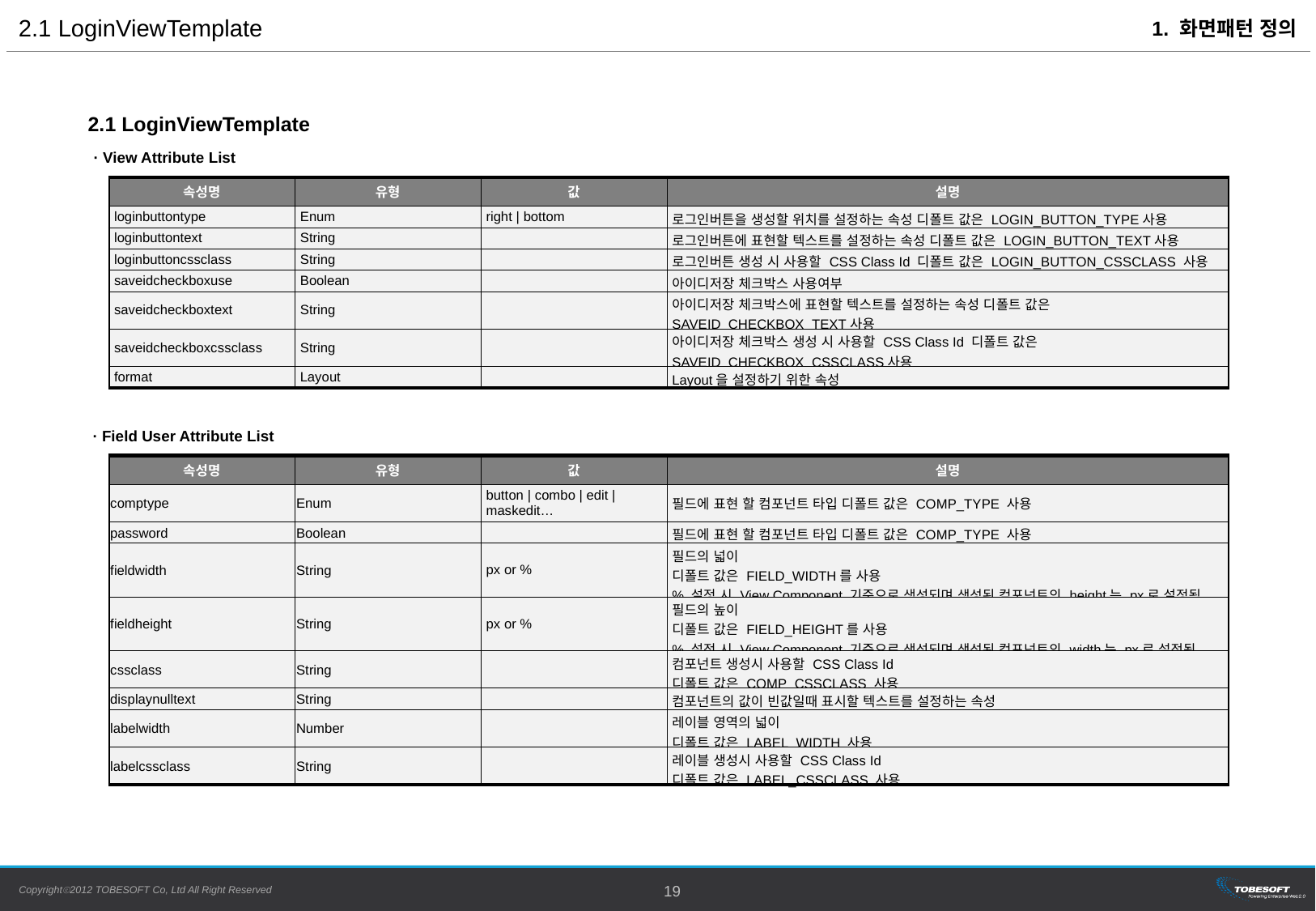

2.1 LoginViewTemplate
1. 화면패턴 정의
2.1 LoginViewTemplate
· View Attribute List
| 속성명 | 유형 | 값 | 설명 |
| --- | --- | --- | --- |
| loginbuttontype | Enum | right | bottom | 로그인버튼을 생성할 위치를 설정하는 속성 디폴트 값은 LOGIN\_BUTTON\_TYPE사용 |
| loginbuttontext | String |  | 로그인버튼에 표현할 텍스트를 설정하는 속성 디폴트 값은 LOGIN\_BUTTON\_TEXT사용 |
| loginbuttoncssclass | String |  | 로그인버튼 생성 시 사용할 CSS Class Id 디폴트 값은 LOGIN\_BUTTON\_CSSCLASS 사용 |
| saveidcheckboxuse | Boolean |  | 아이디저장 체크박스 사용여부 |
| saveidcheckboxtext | String |  | 아이디저장 체크박스에 표현할 텍스트를 설정하는 속성 디폴트 값은 SAVEID\_CHECKBOX\_TEXT사용 |
| saveidcheckboxcssclass | String |  | 아이디저장 체크박스 생성 시 사용할 CSS Class Id 디폴트 값은 SAVEID\_CHECKBOX\_CSSCLASS사용 |
| format | Layout |  | Layout을 설정하기 위한 속성 |
· Field User Attribute List
| 속성명 | 유형 | 값 | 설명 |
| --- | --- | --- | --- |
| comptype | Enum | button | combo | edit | maskedit… | 필드에 표현 할 컴포넌트 타입 디폴트 값은 COMP\_TYPE 사용 |
| password | Boolean |  | 필드에 표현 할 컴포넌트 타입 디폴트 값은 COMP\_TYPE 사용 |
| fieldwidth | String | px or % | 필드의 넓이 디폴트 값은 FIELD\_WIDTH를 사용 % 설정 시 View Component 기준으로 생성되며 생성된 컴포넌트의 height는 px로 설정됨 |
| fieldheight | String | px or % | 필드의 높이 디폴트 값은 FIELD\_HEIGHT를 사용 % 설정 시 View Component 기준으로 생성되며 생성된 컴포넌트의 width는 px로 설정됨 |
| cssclass | String |  | 컴포넌트 생성시 사용할 CSS Class Id 디폴트 값은 COMP\_CSSCLASS 사용 |
| displaynulltext | String |  | 컴포넌트의 값이 빈값일때 표시할 텍스트를 설정하는 속성 |
| labelwidth | Number |  | 레이블 영역의 넓이 디폴트 값은 LABEL\_WIDTH 사용 |
| labelcssclass | String |  | 레이블 생성시 사용할 CSS Class Id 디폴트 값은 LABEL\_CSSCLASS 사용 |